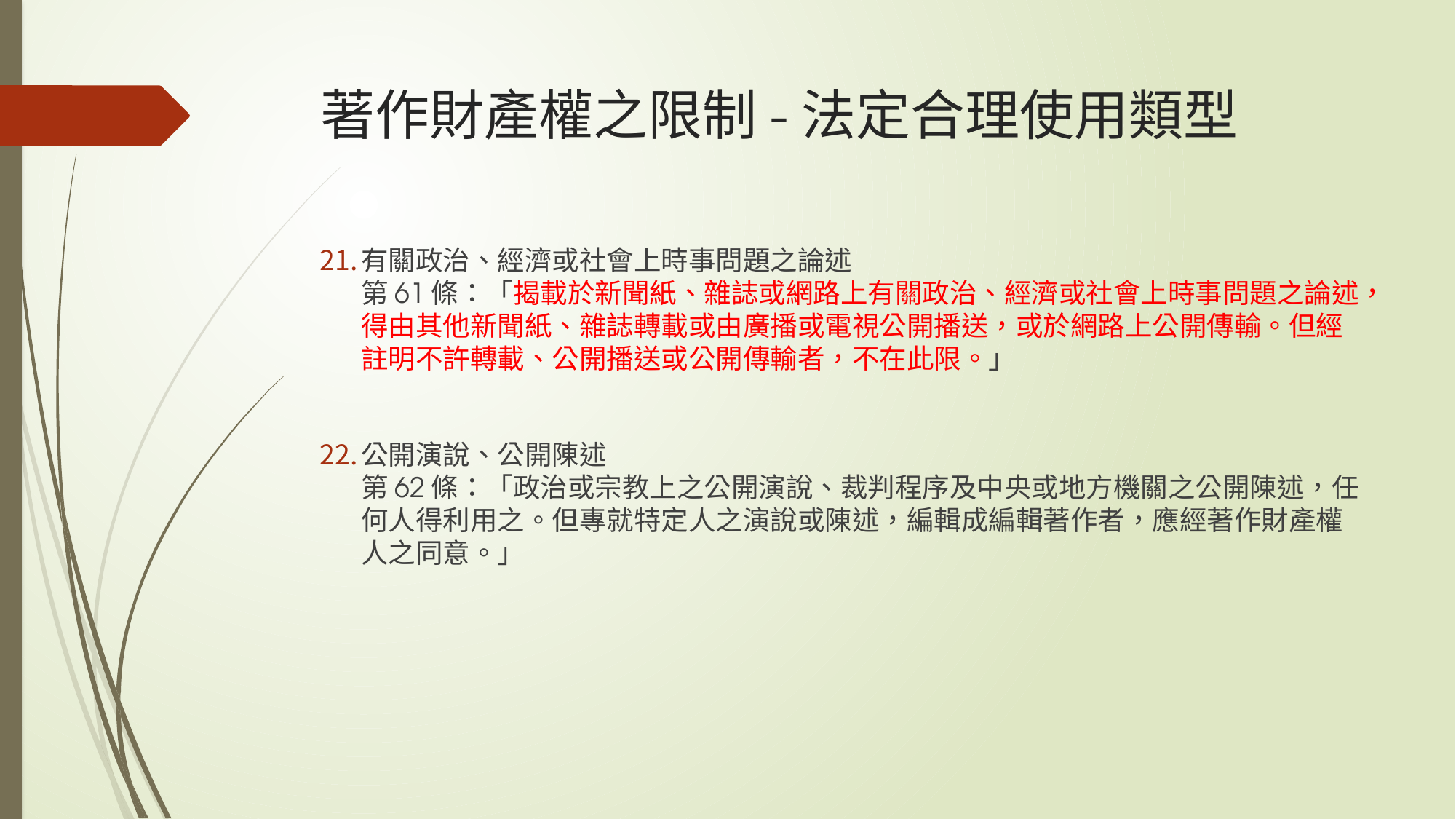

# 著作財產權之限制-法定合理使用類型
有關政治、經濟或社會上時事問題之論述
第61條：「揭載於新聞紙、雜誌或網路上有關政治、經濟或社會上時事問題之論述，得由其他新聞紙、雜誌轉載或由廣播或電視公開播送，或於網路上公開傳輸。但經註明不許轉載、公開播送或公開傳輸者，不在此限。」

公開演說、公開陳述
第62條：「政治或宗教上之公開演說、裁判程序及中央或地方機關之公開陳述，任何人得利用之。但專就特定人之演說或陳述，編輯成編輯著作者，應經著作財產權人之同意。」